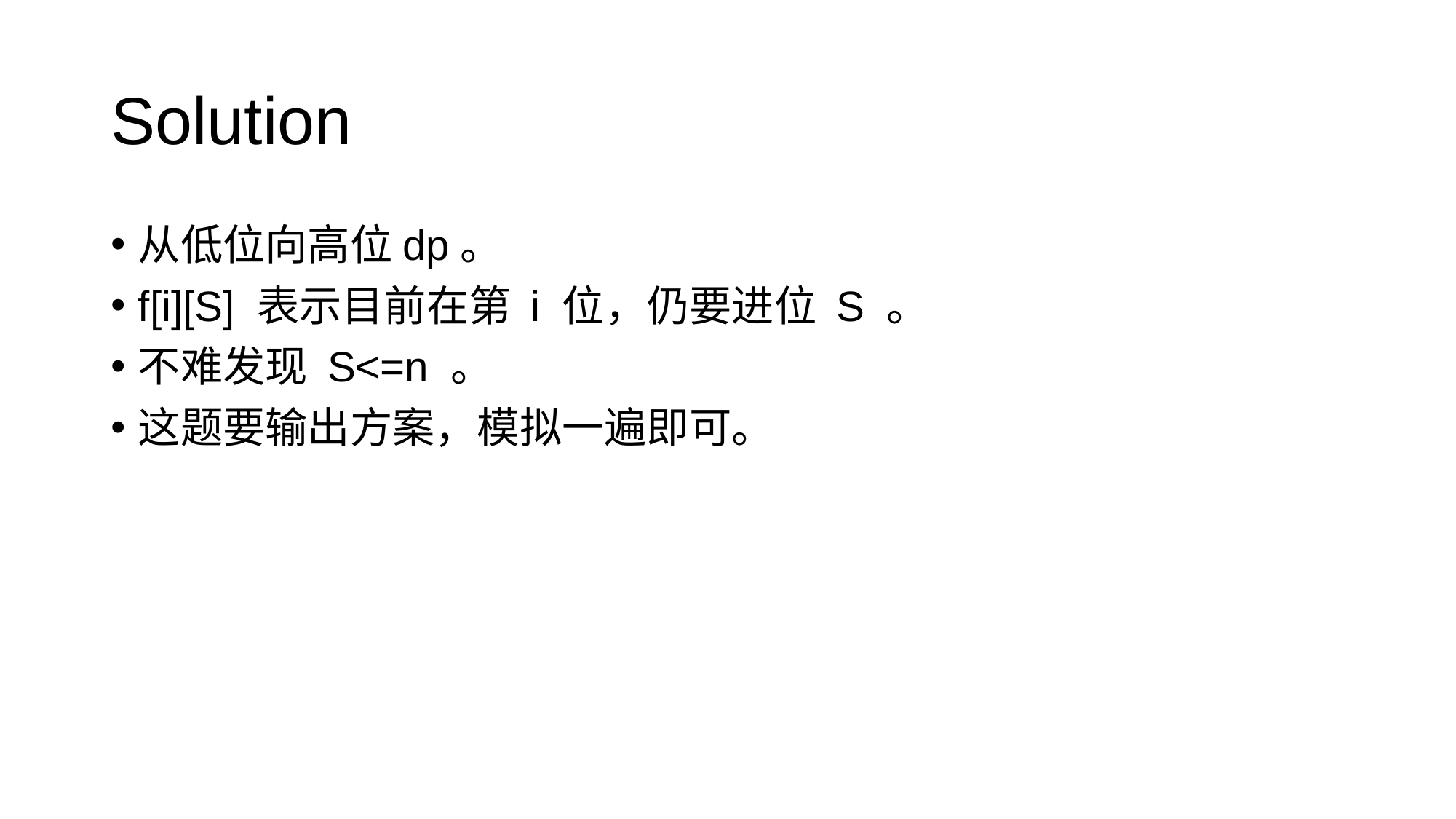

# Solution
从低位向高位dp。
f[i][S] 表示目前在第 i 位，仍要进位 S 。
不难发现 S<=n 。
这题要输出方案，模拟一遍即可。